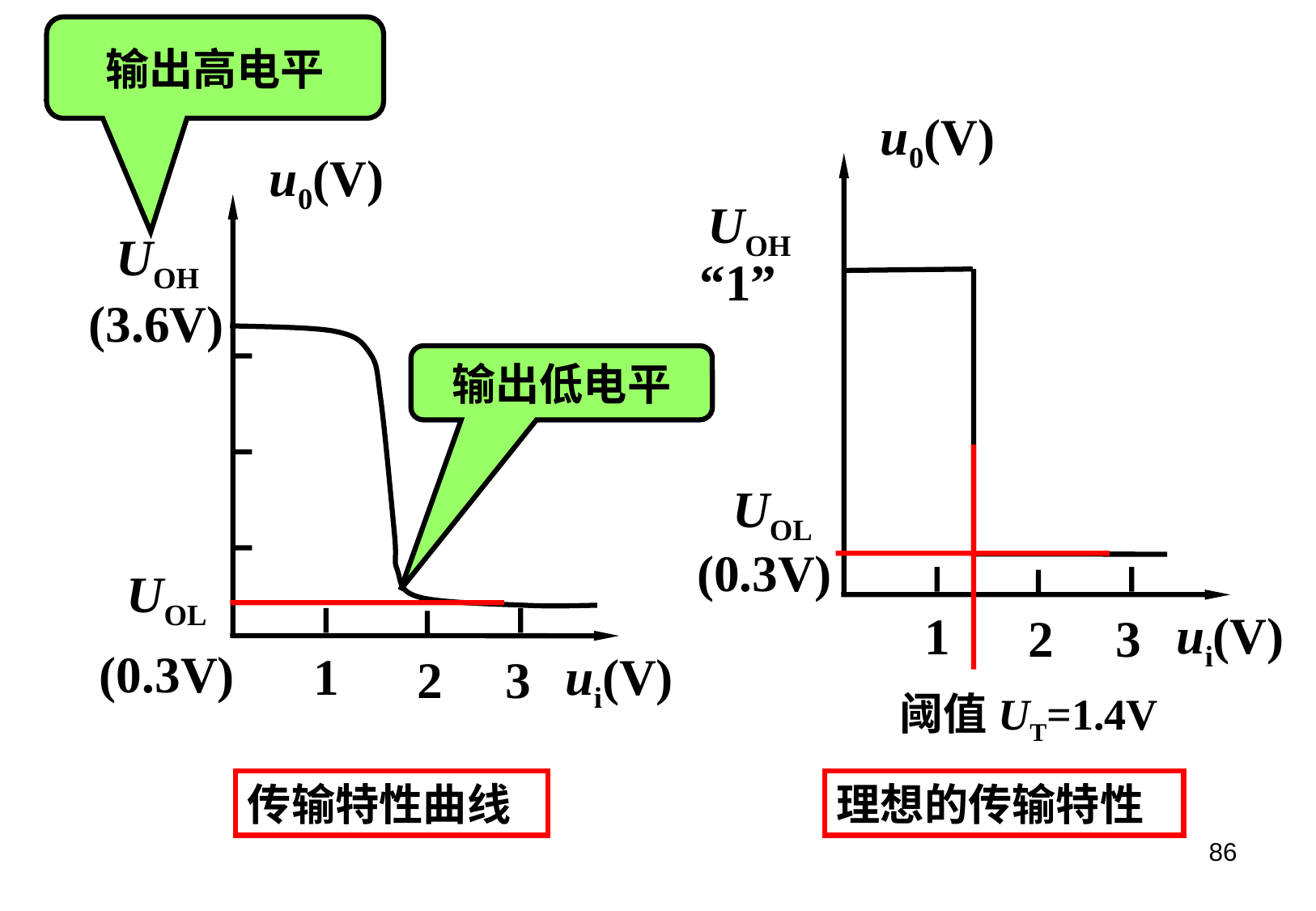

输出高电平
u0(V)

UOH
“1”

1
ui(V)
2
3
u0(V)

UOH
(3.6V)

1
ui(V)
2
3
输出低电平

UOL
(0.3V)

UOL

(0.3V)
阈值UT=1.4V
传输特性曲线
理想的传输特性
86